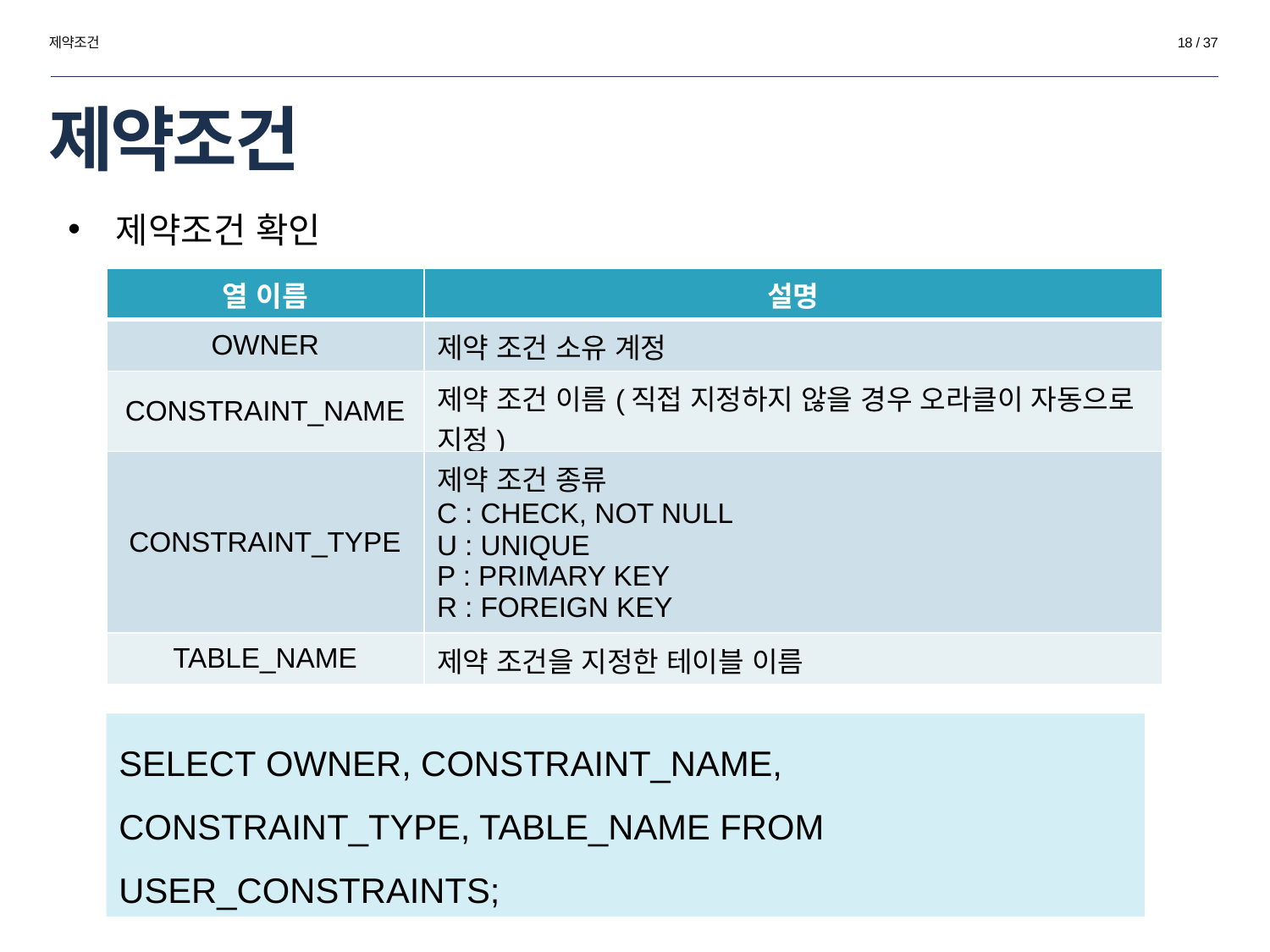

제약조건
18 / 37
# 제약조건
제약조건 확인
| 열 이름 | 설명 |
| --- | --- |
| OWNER | 제약 조건 소유 계정 |
| CONSTRAINT\_NAME | 제약 조건 이름(직접 지정하지 않을 경우 오라클이 자동으로 지정) |
| CONSTRAINT\_TYPE | 제약 조건 종류 C : CHECK, NOT NULL U : UNIQUE P : PRIMARY KEY R : FOREIGN KEY |
| TABLE\_NAME | 제약 조건을 지정한 테이블 이름 |
SELECT OWNER, CONSTRAINT_NAME, CONSTRAINT_TYPE, TABLE_NAME FROM USER_CONSTRAINTS;